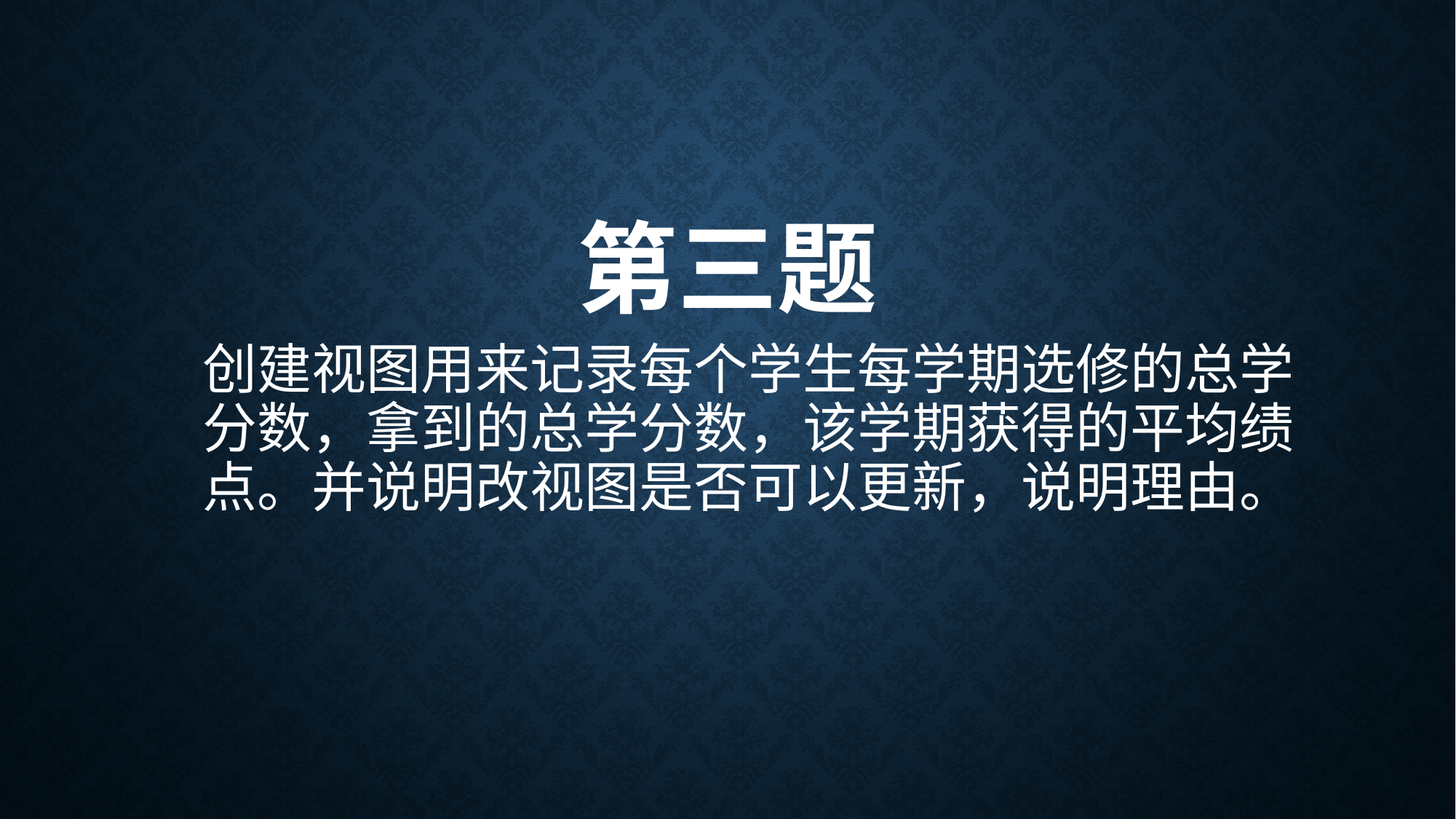

第三题
# 创建视图用来记录每个学生每学期选修的总学分数，拿到的总学分数，该学期获得的平均绩点。并说明改视图是否可以更新，说明理由。